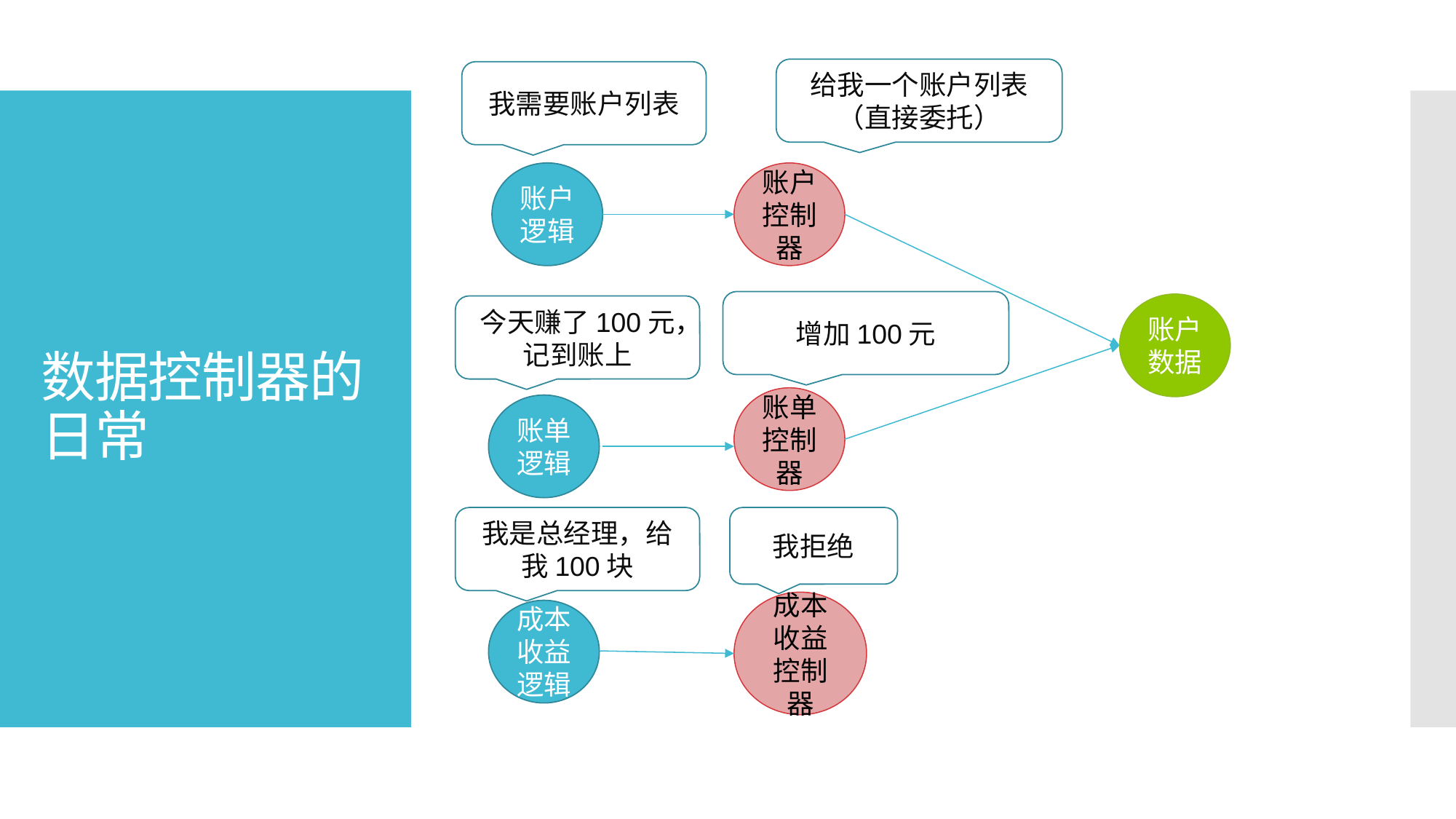

给我一个账户列表
（直接委托）
我需要账户列表

# 数据控制器的日常
账户逻辑
账户控制器
增加100元
账户数据
今天赚了100元，记到账上
账单控制器
账单逻辑
我是总经理，给我100块
我拒绝
成本收益控制器
成本收益逻辑